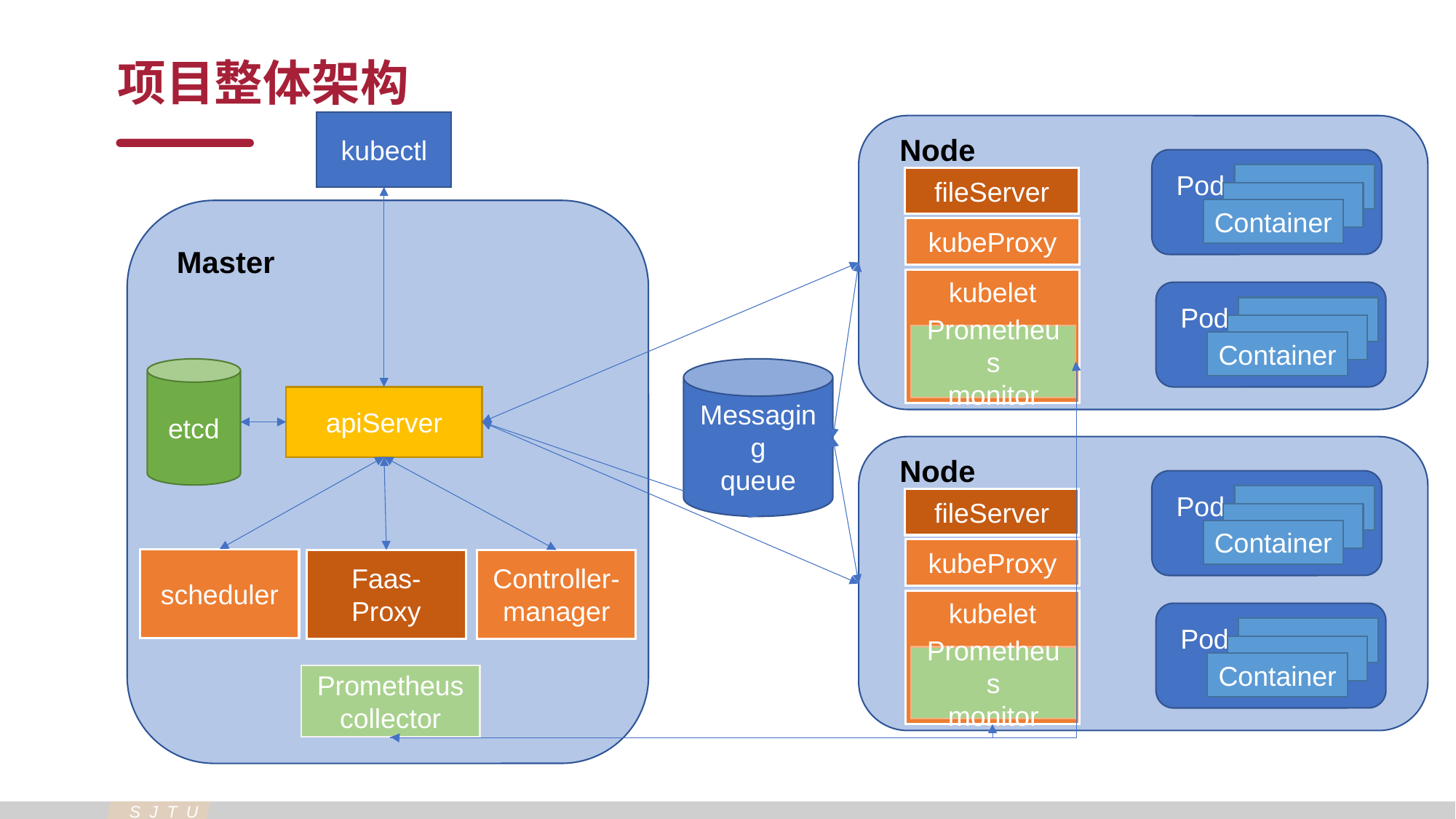

项目整体架构
kubectl

Node

Pod

fileServer

Container

kubeProxy
Master

kubelet

Pod

Prometheus
monitor
Container
etcd
Messaging
queue
apiServer

Node

Pod

fileServer

Container
kubeProxy
scheduler
Faas-Proxy
Controller-manager

kubelet

Pod

Prometheus
monitor
Container
Prometheus
collector